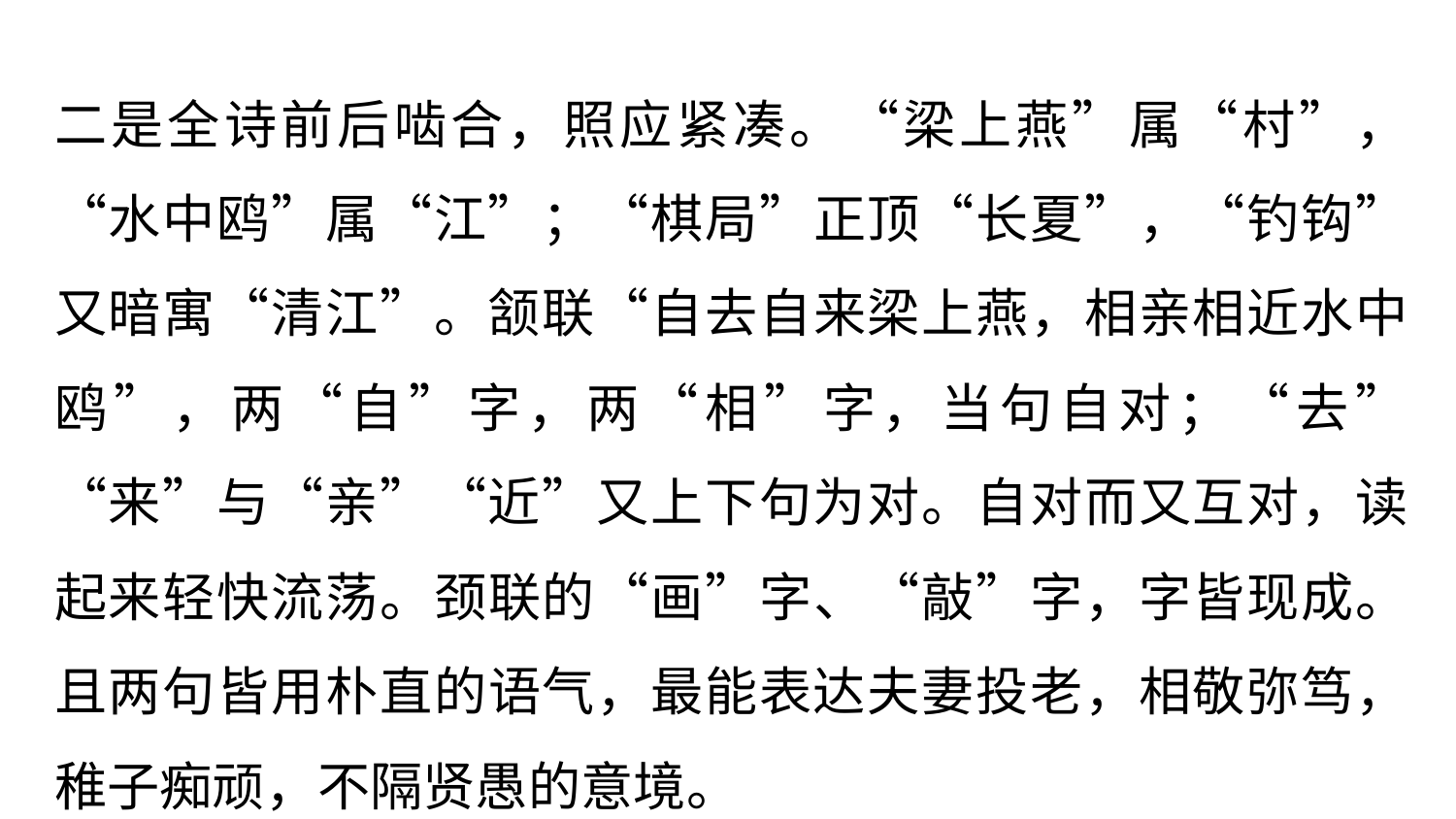

二是全诗前后啮合，照应紧凑。“梁上燕”属“村”，“水中鸥”属“江”；“棋局”正顶“长夏”，“钓钩”又暗寓“清江”。颔联“自去自来梁上燕，相亲相近水中鸥”，两“自”字，两“相”字，当句自对；“去”“来”与“亲”“近”又上下句为对。自对而又互对，读起来轻快流荡。颈联的“画”字、“敲”字，字皆现成。且两句皆用朴直的语气，最能表达夫妻投老，相敬弥笃，稚子痴顽，不隔贤愚的意境。